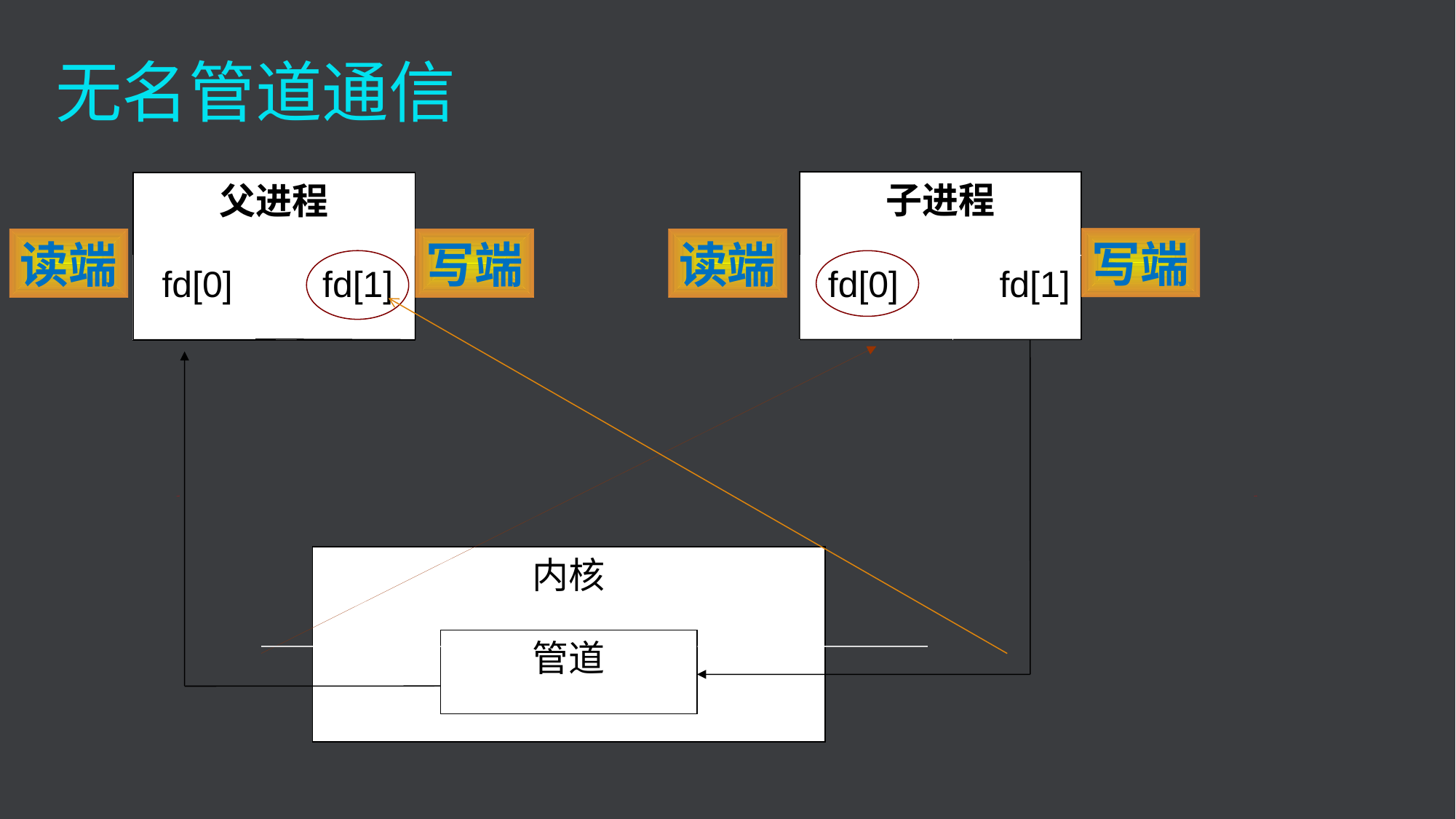

无名管道通信
子进程
fd[0]

fd[1]

父进程
fd[0]

fd[1]

内核
管道

写端
读端
写端
读端
read
write